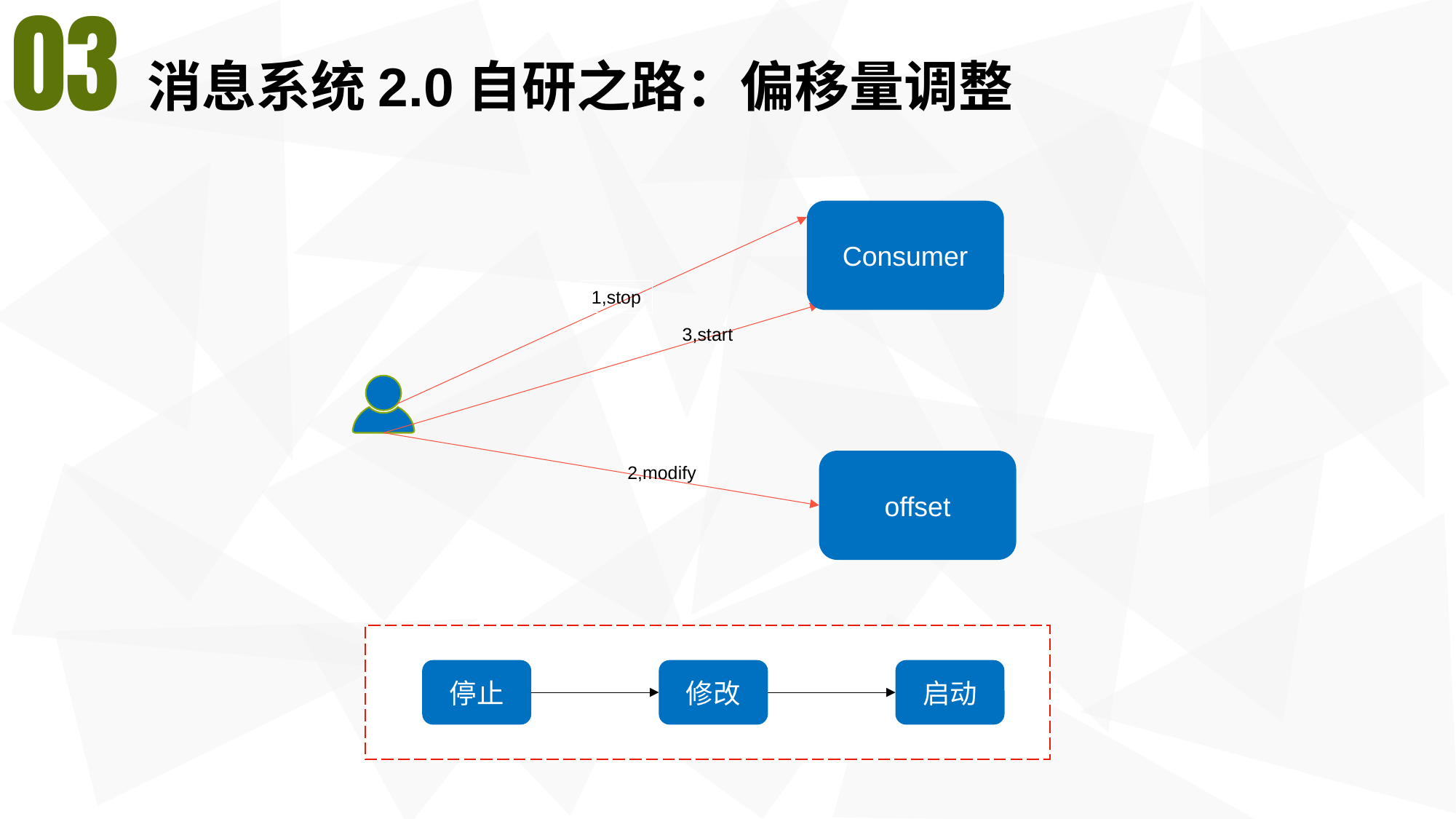

03
消息系统2.0自研之路：偏移量调整
Consumer
1,stop
3,start

offset
2,modify

停止
修改
启动